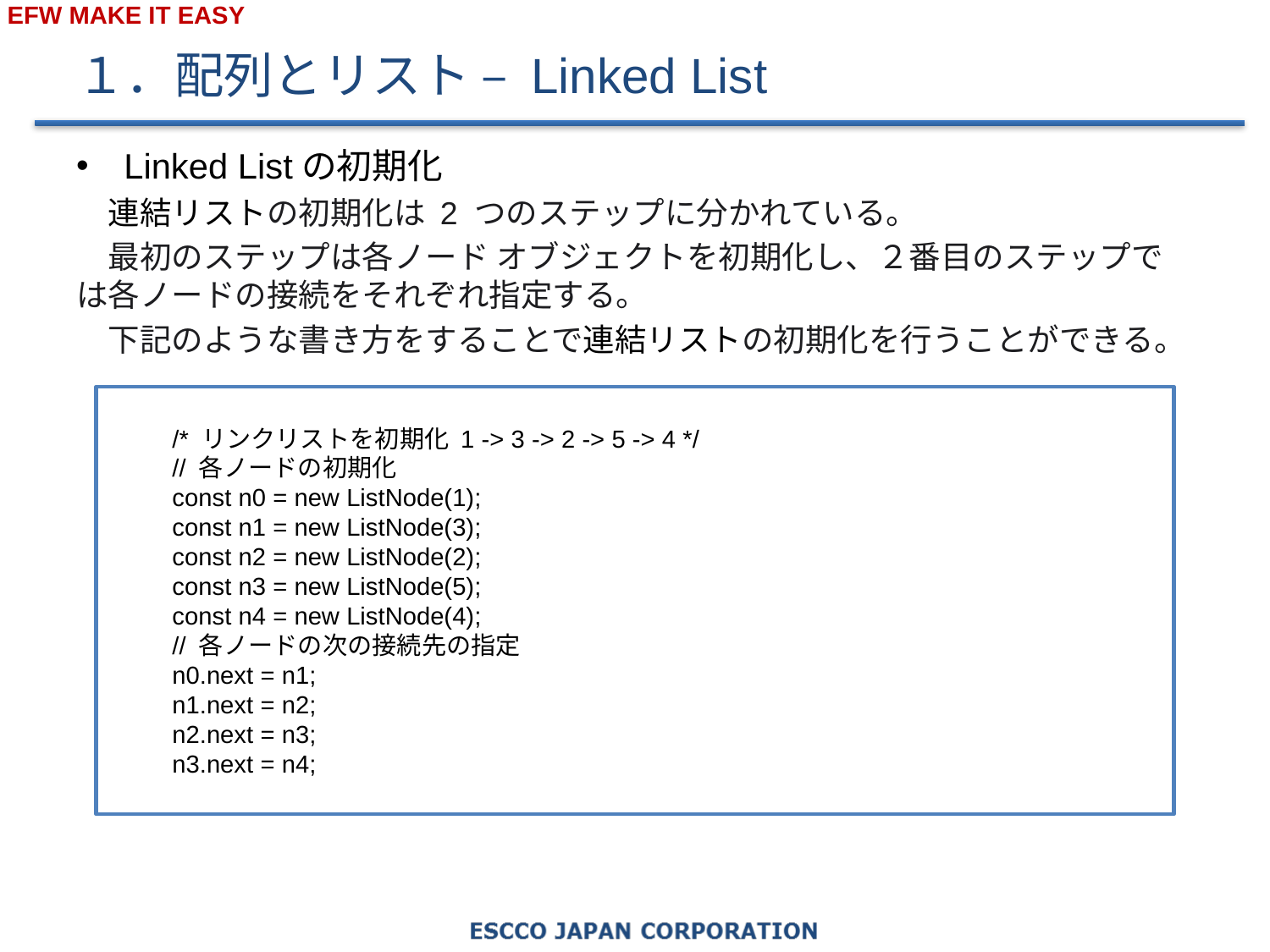

# １．配列とリスト – Linked List
Linked Listの初期化
　連結リストの初期化は 2 つのステップに分かれている。
　最初のステップは各ノード オブジェクトを初期化し、２番目のステップでは各ノードの接続をそれぞれ指定する。
　下記のような書き方をすることで連結リストの初期化を行うことができる。
/* リンクリストを初期化 1 -> 3 -> 2 -> 5 -> 4 */
// 各ノードの初期化
const n0 = new ListNode(1);
const n1 = new ListNode(3);
const n2 = new ListNode(2);
const n3 = new ListNode(5);
const n4 = new ListNode(4);
// 各ノードの次の接続先の指定
n0.next = n1;
n1.next = n2;
n2.next = n3;
n3.next = n4;